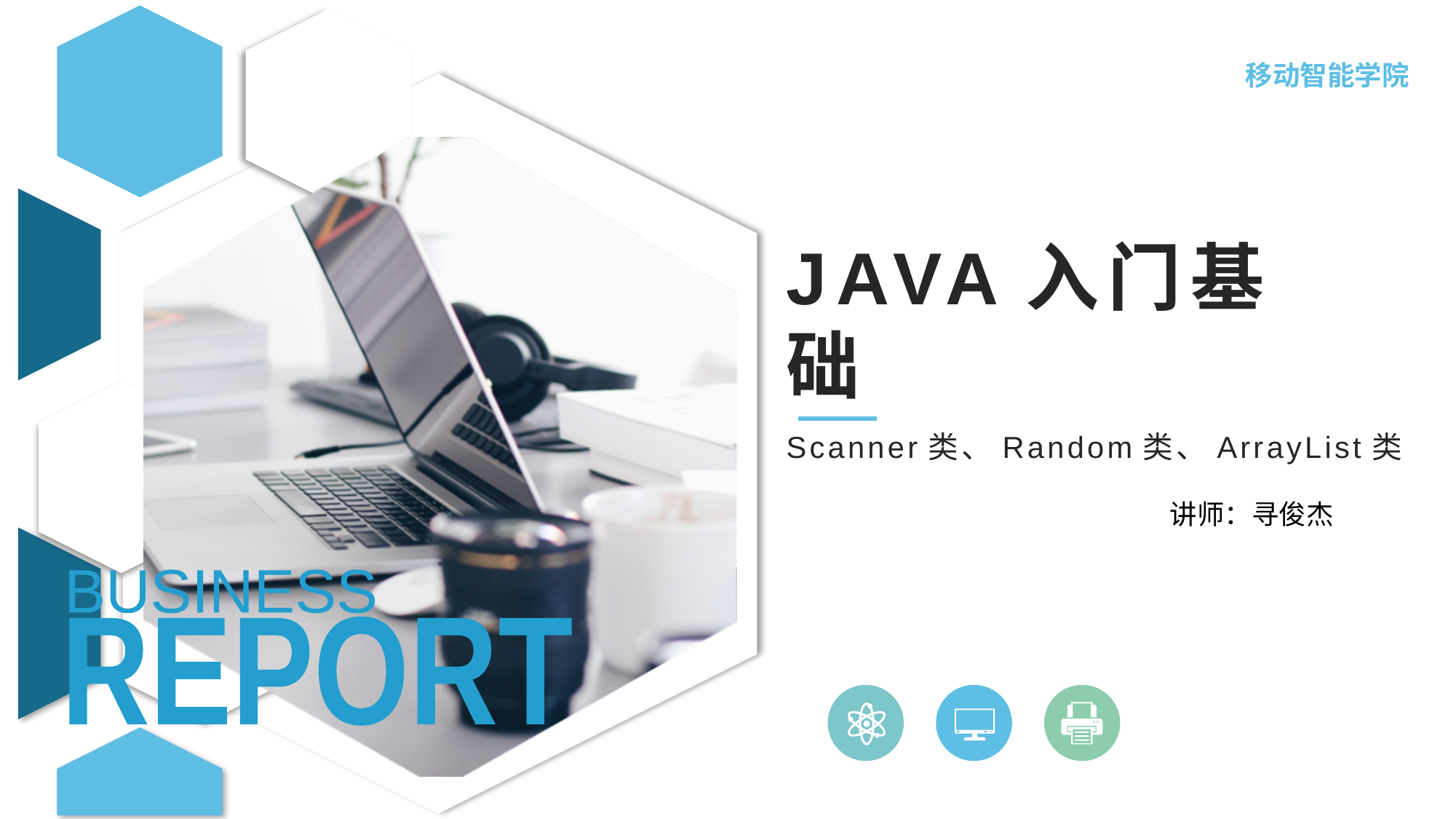

移动智能学院
# JAVA入门基础
Scanner类、Random类、ArrayList类

讲师：寻俊杰
BUSINESS
REPORT